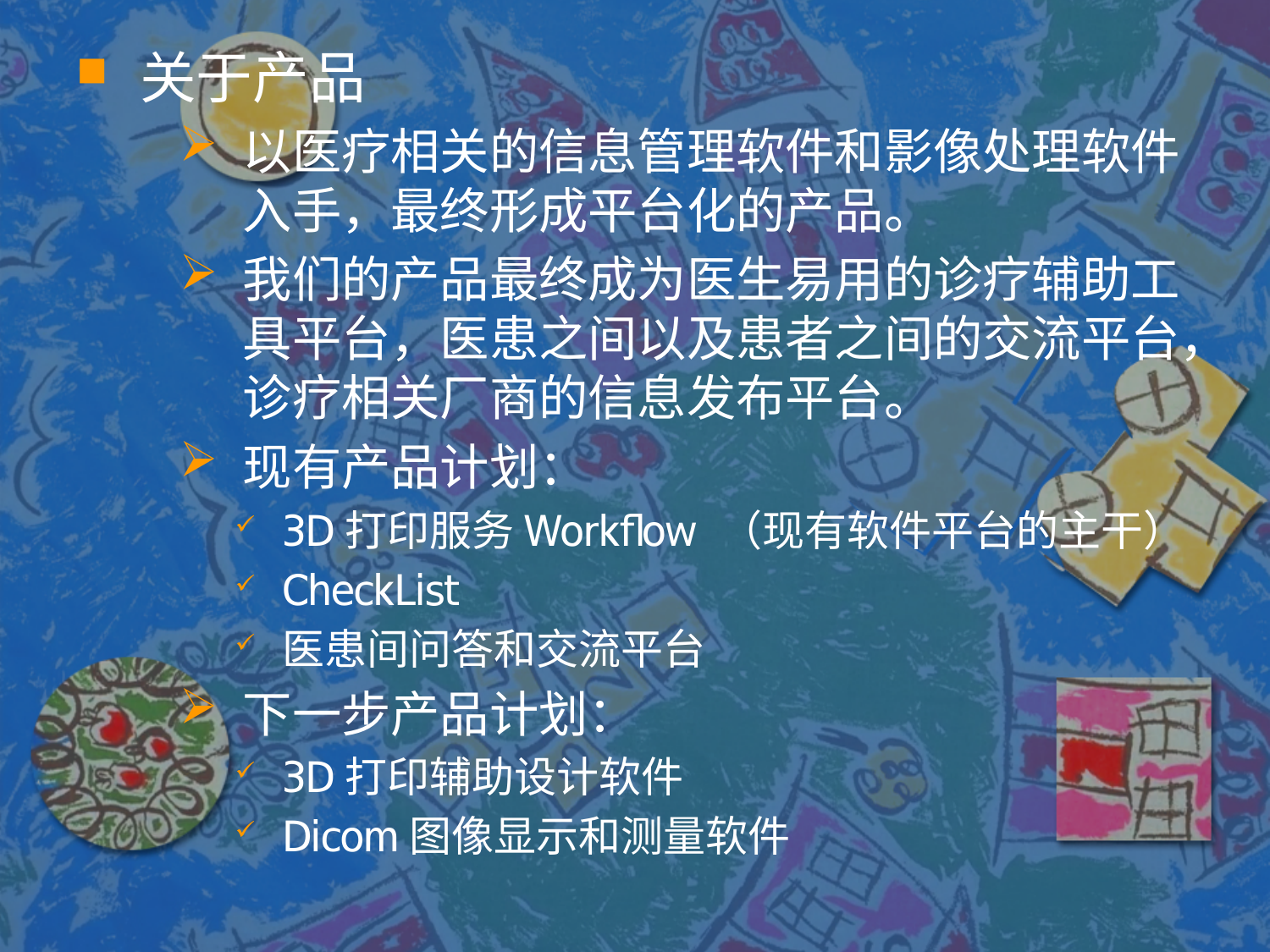

关于产品
以医疗相关的信息管理软件和影像处理软件入手，最终形成平台化的产品。
我们的产品最终成为医生易用的诊疗辅助工具平台，医患之间以及患者之间的交流平台，诊疗相关厂商的信息发布平台。
现有产品计划：
3D打印服务Workflow （现有软件平台的主干）
CheckList
医患间问答和交流平台
下一步产品计划：
3D打印辅助设计软件
Dicom图像显示和测量软件